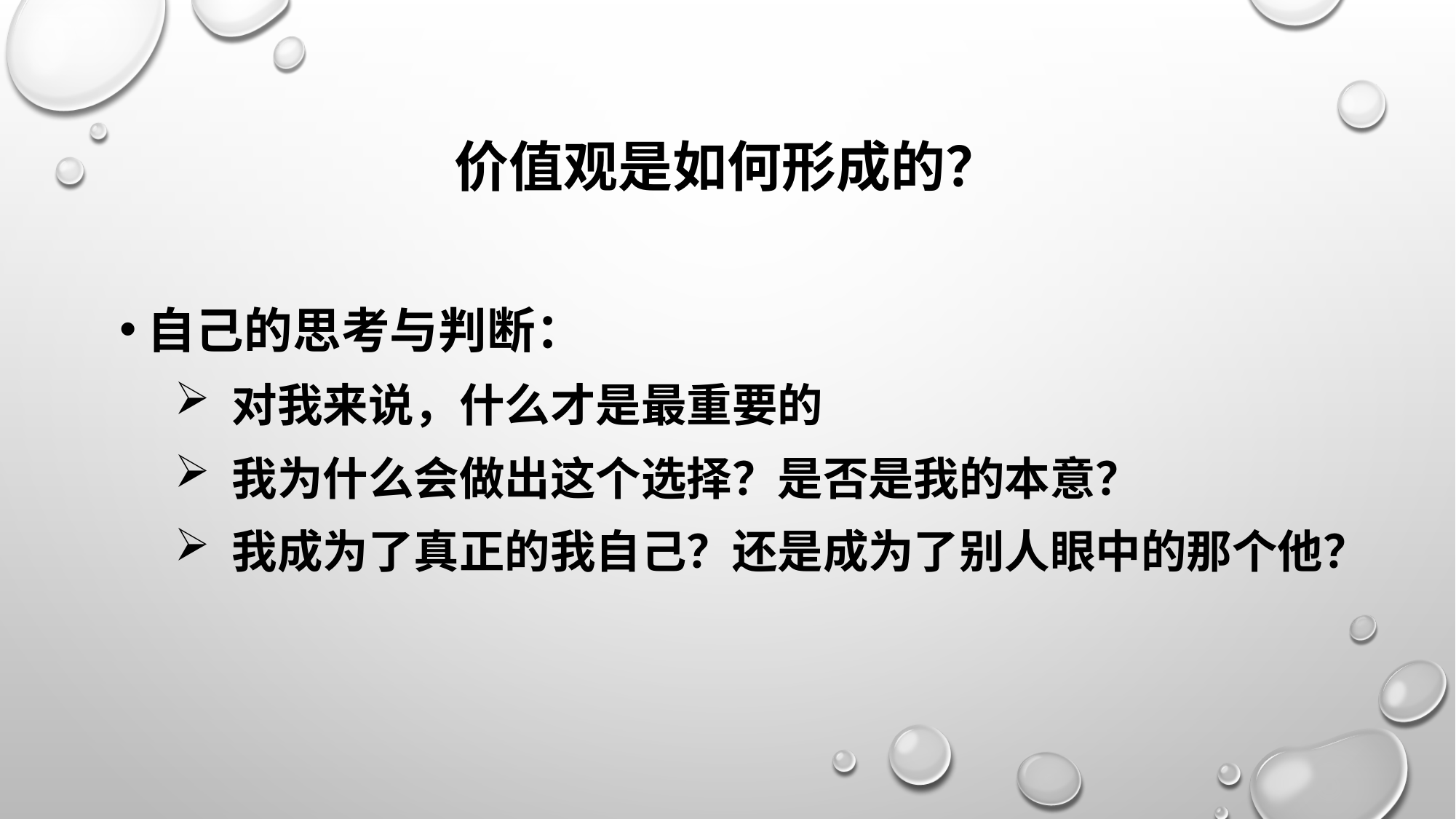

# 价值观是如何形成的？
自己的思考与判断：
 对我来说，什么才是最重要的
 我为什么会做出这个选择？是否是我的本意？
 我成为了真正的我自己？还是成为了别人眼中的那个他？